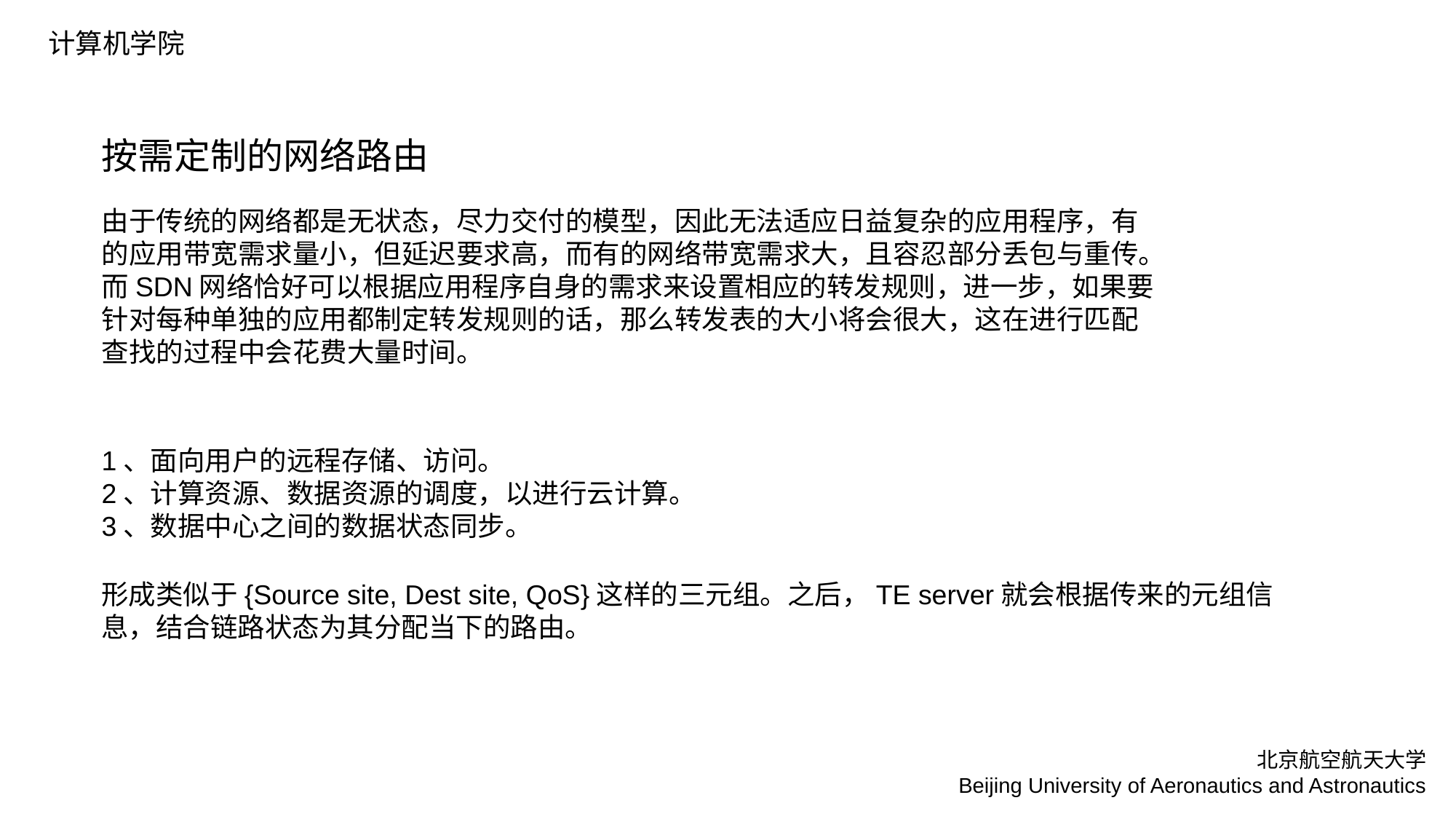

按需定制的网络路由
由于传统的网络都是无状态，尽力交付的模型，因此无法适应日益复杂的应用程序，有的应用带宽需求量小，但延迟要求高，而有的网络带宽需求大，且容忍部分丢包与重传。而SDN网络恰好可以根据应用程序自身的需求来设置相应的转发规则，进一步，如果要针对每种单独的应用都制定转发规则的话，那么转发表的大小将会很大，这在进行匹配查找的过程中会花费大量时间。
1、面向用户的远程存储、访问。
2、计算资源、数据资源的调度，以进行云计算。
3、数据中心之间的数据状态同步。
形成类似于{Source site, Dest site, QoS}这样的三元组。之后，TE server就会根据传来的元组信息，结合链路状态为其分配当下的路由。